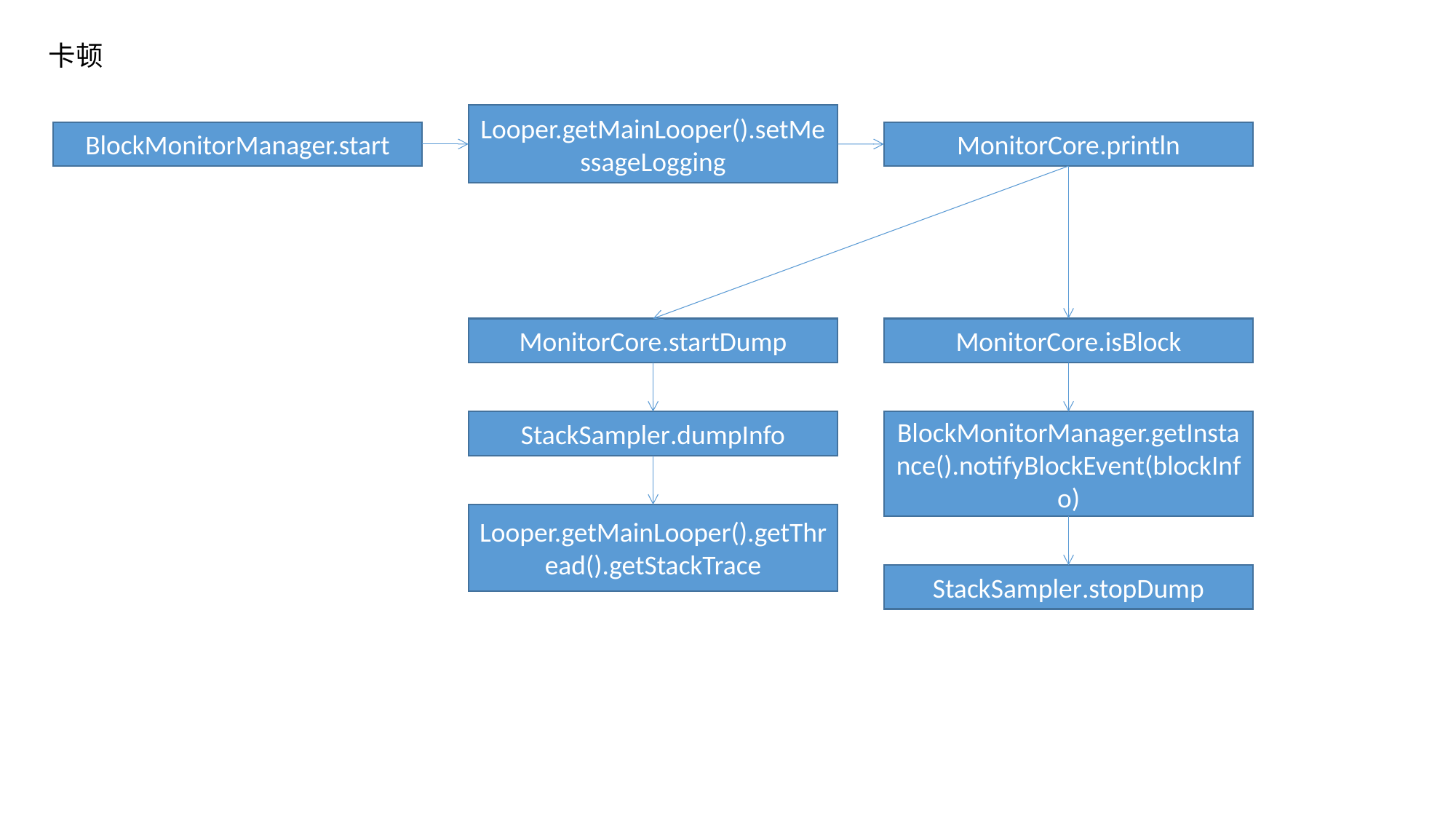

卡顿
Looper.getMainLooper().setMessageLogging
BlockMonitorManager.start
MonitorCore.println
MonitorCore.startDump
MonitorCore.isBlock
StackSampler.dumpInfo
BlockMonitorManager.getInstance().notifyBlockEvent(blockInfo)
Looper.getMainLooper().getThread().getStackTrace
StackSampler.stopDump